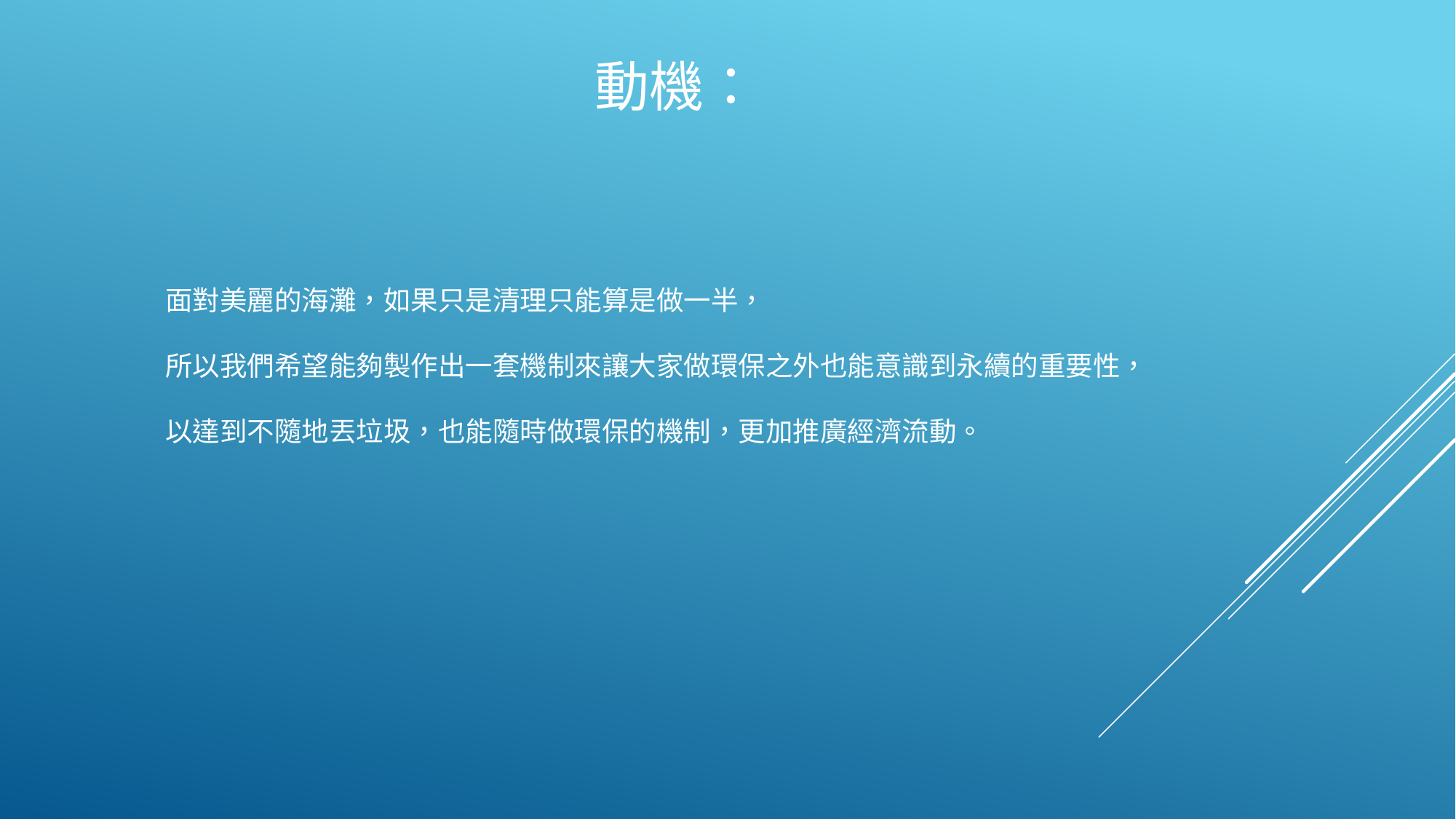

# 動機：
面對美麗的海灘，如果只是清理只能算是做一半，

所以我們希望能夠製作出一套機制來讓大家做環保之外也能意識到永續的重要性，

以達到不隨地丟垃圾，也能隨時做環保的機制，更加推廣經濟流動。